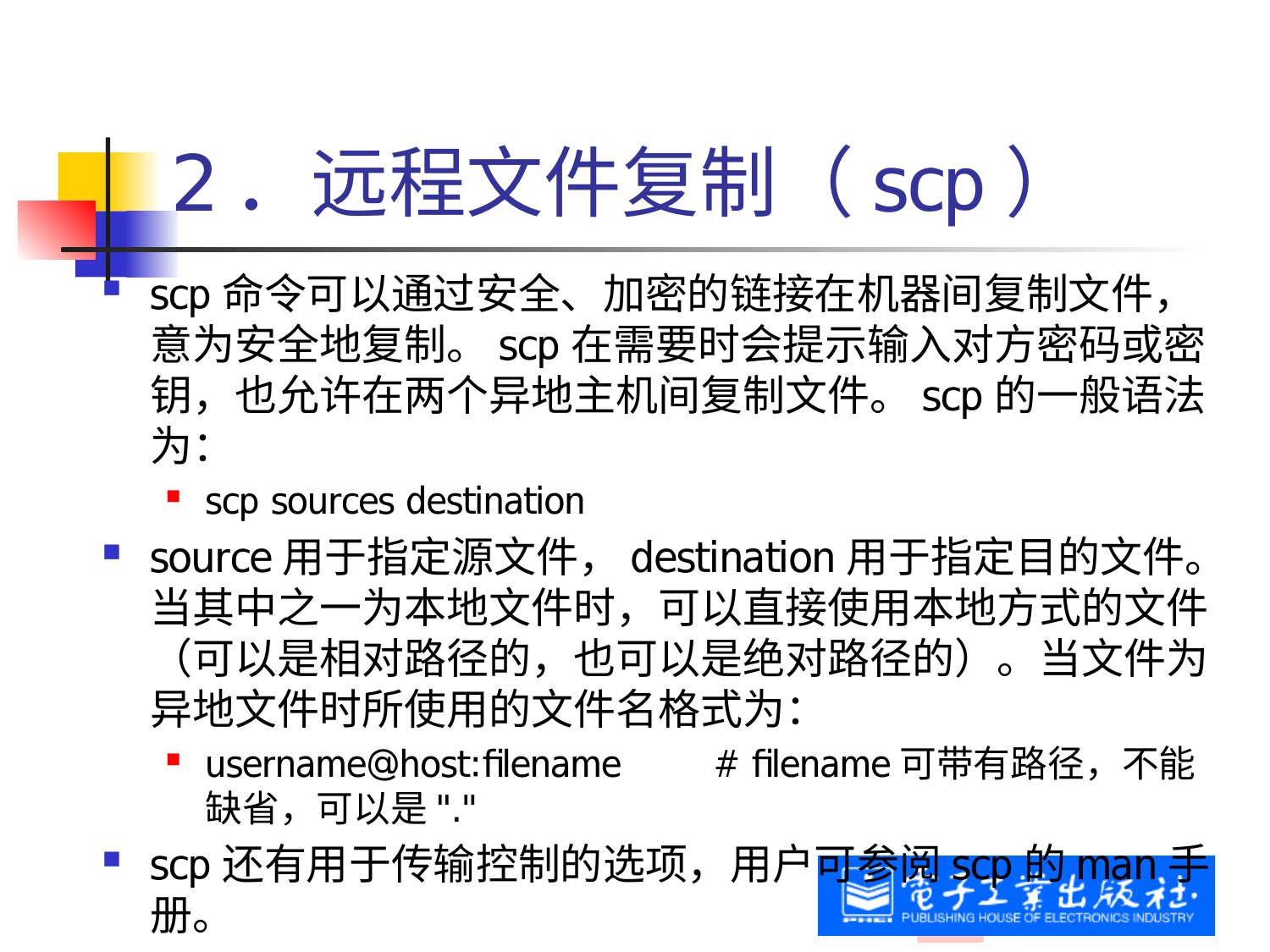

# 2．远程文件复制（scp）
scp命令可以通过安全、加密的链接在机器间复制文件，意为安全地复制。scp在需要时会提示输入对方密码或密钥，也允许在两个异地主机间复制文件。scp的一般语法为：
scp sources destination
source用于指定源文件，destination用于指定目的文件。当其中之一为本地文件时，可以直接使用本地方式的文件（可以是相对路径的，也可以是绝对路径的）。当文件为异地文件时所使用的文件名格式为：
username@host:filename 	# filename可带有路径，不能缺省，可以是"."
scp还有用于传输控制的选项，用户可参阅scp的man手册。